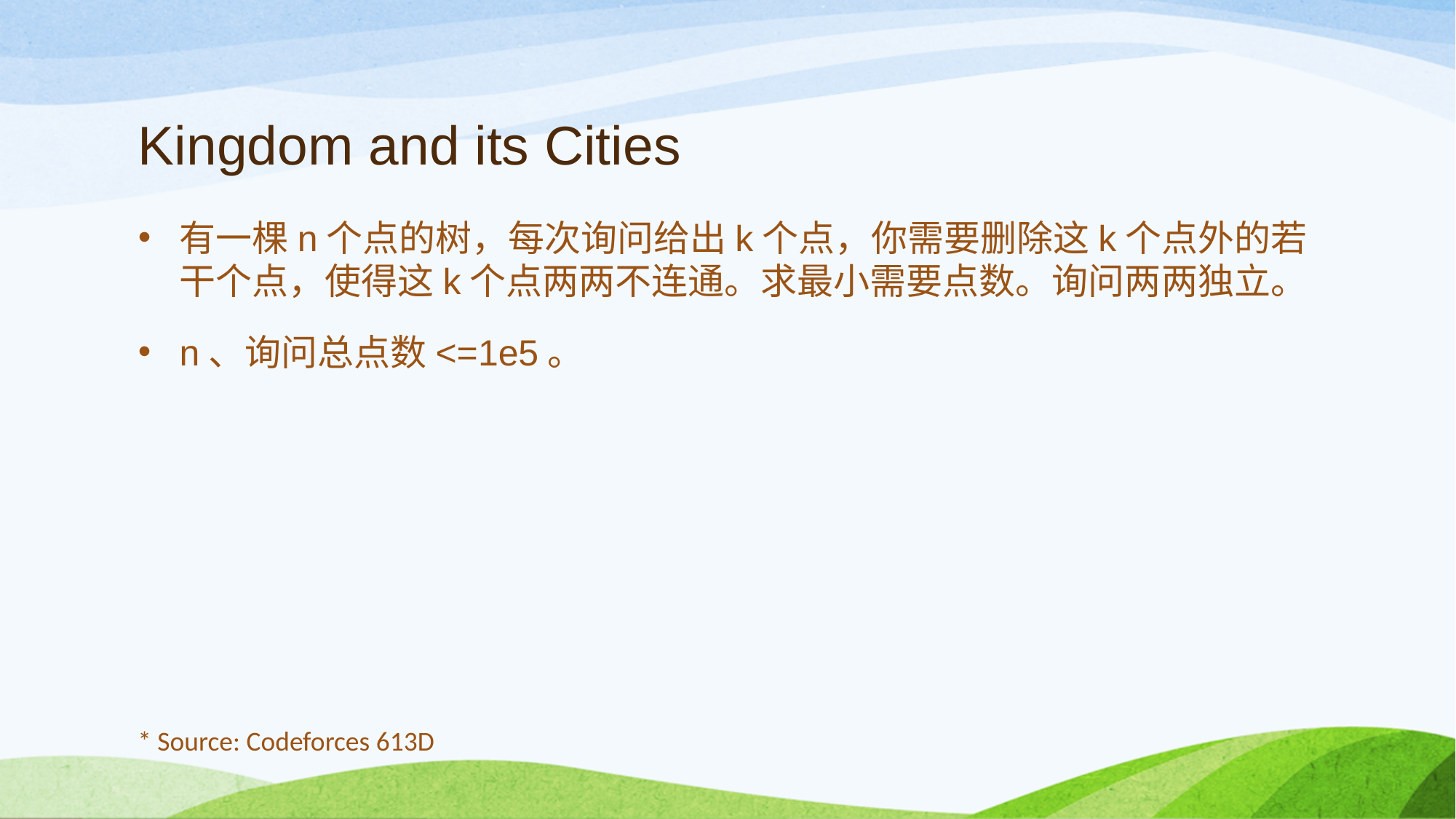

# Kingdom and its Cities
有一棵n个点的树，每次询问给出k个点，你需要删除这k个点外的若干个点，使得这k个点两两不连通。求最小需要点数。询问两两独立。
n、询问总点数<=1e5。
* Source: Codeforces 613D